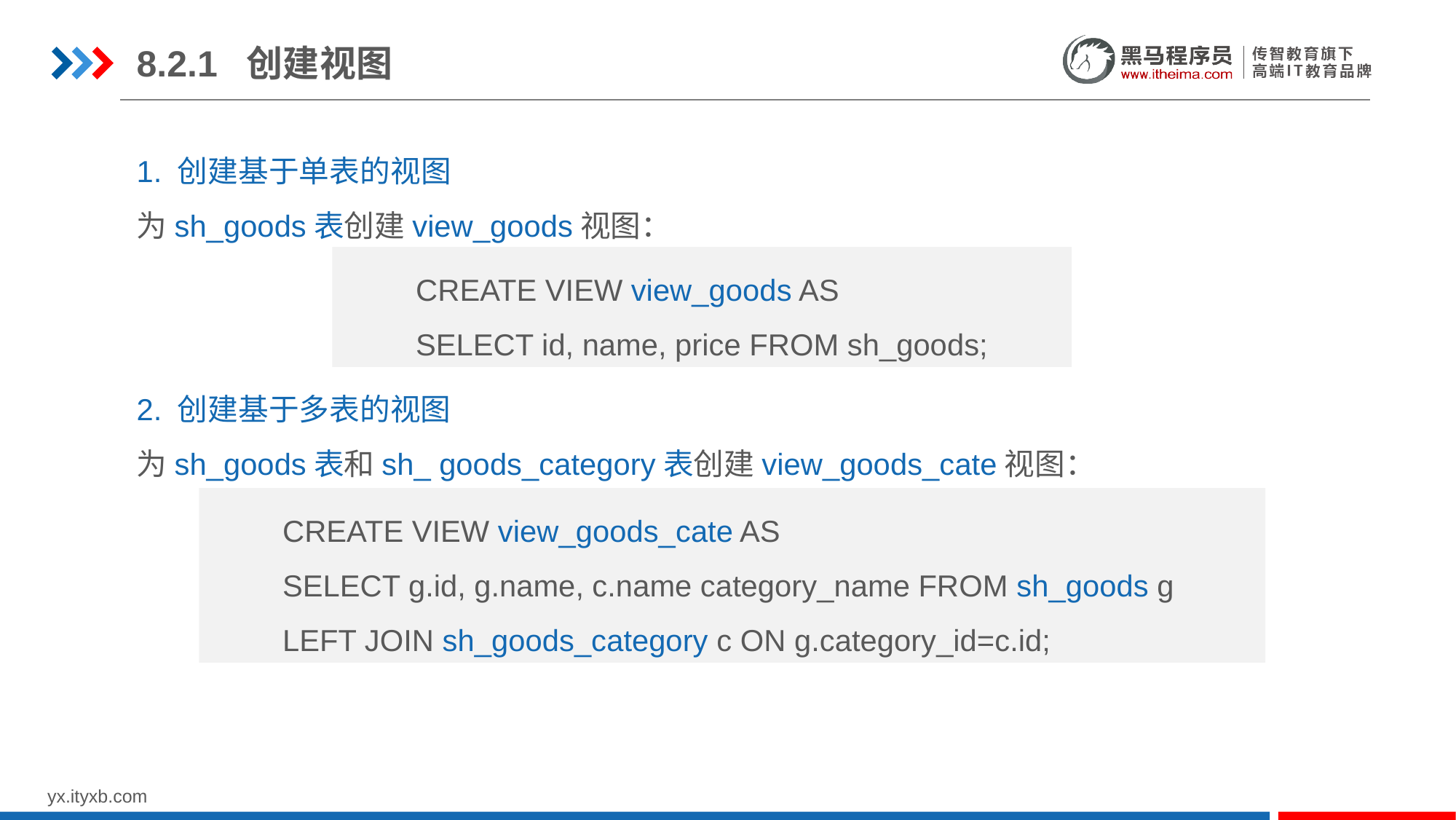

8.2.1  创建视图
1. 创建基于单表的视图
为sh_goods表创建view_goods视图：
CREATE VIEW view_goods AS
SELECT id, name, price FROM sh_goods;
2. 创建基于多表的视图
为sh_goods表和sh_ goods_category表创建view_goods_cate视图：
CREATE VIEW view_goods_cate AS
SELECT g.id, g.name, c.name category_name FROM sh_goods g
LEFT JOIN sh_goods_category c ON g.category_id=c.id;